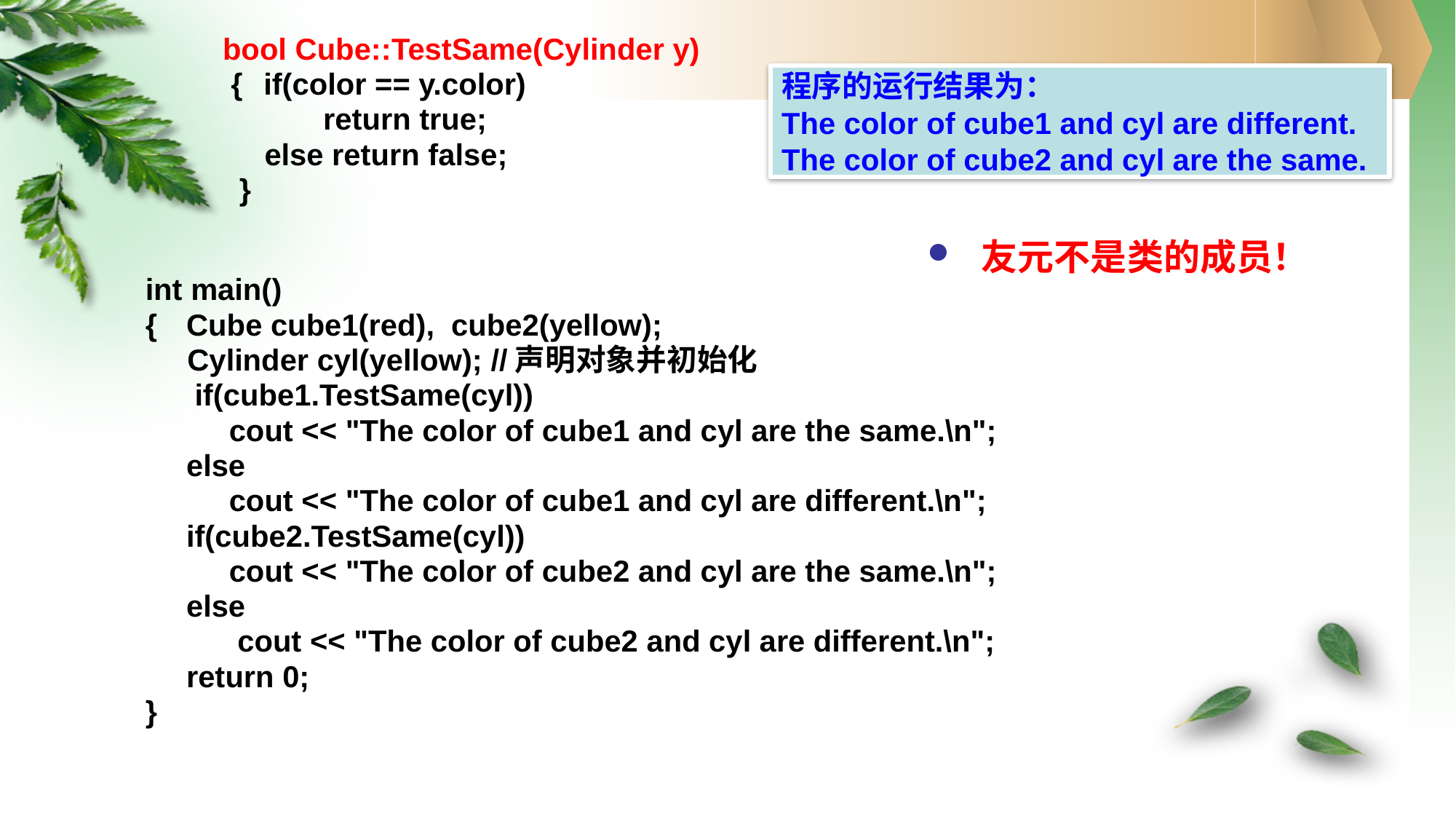

bool Cube::TestSame(Cylinder y)
 { 	if(color == y.color)
            return true;
     else return false;
  }

程序的运行结果为：
The color of cube1 and cyl are different.
The color of cube2 and cyl are the same.
  友元不是类的成员！
int main()
{	Cube cube1(red),  cube2(yellow);
     Cylinder cyl(yellow); //声明对象并初始化
	 if(cube1.TestSame(cyl))
          cout << "The color of cube1 and cyl are the same.\n";
	else
          cout << "The color of cube1 and cyl are different.\n";
	if(cube2.TestSame(cyl))
          cout << "The color of cube2 and cyl are the same.\n";
	else
           cout << "The color of cube2 and cyl are different.\n";
	return 0;
}